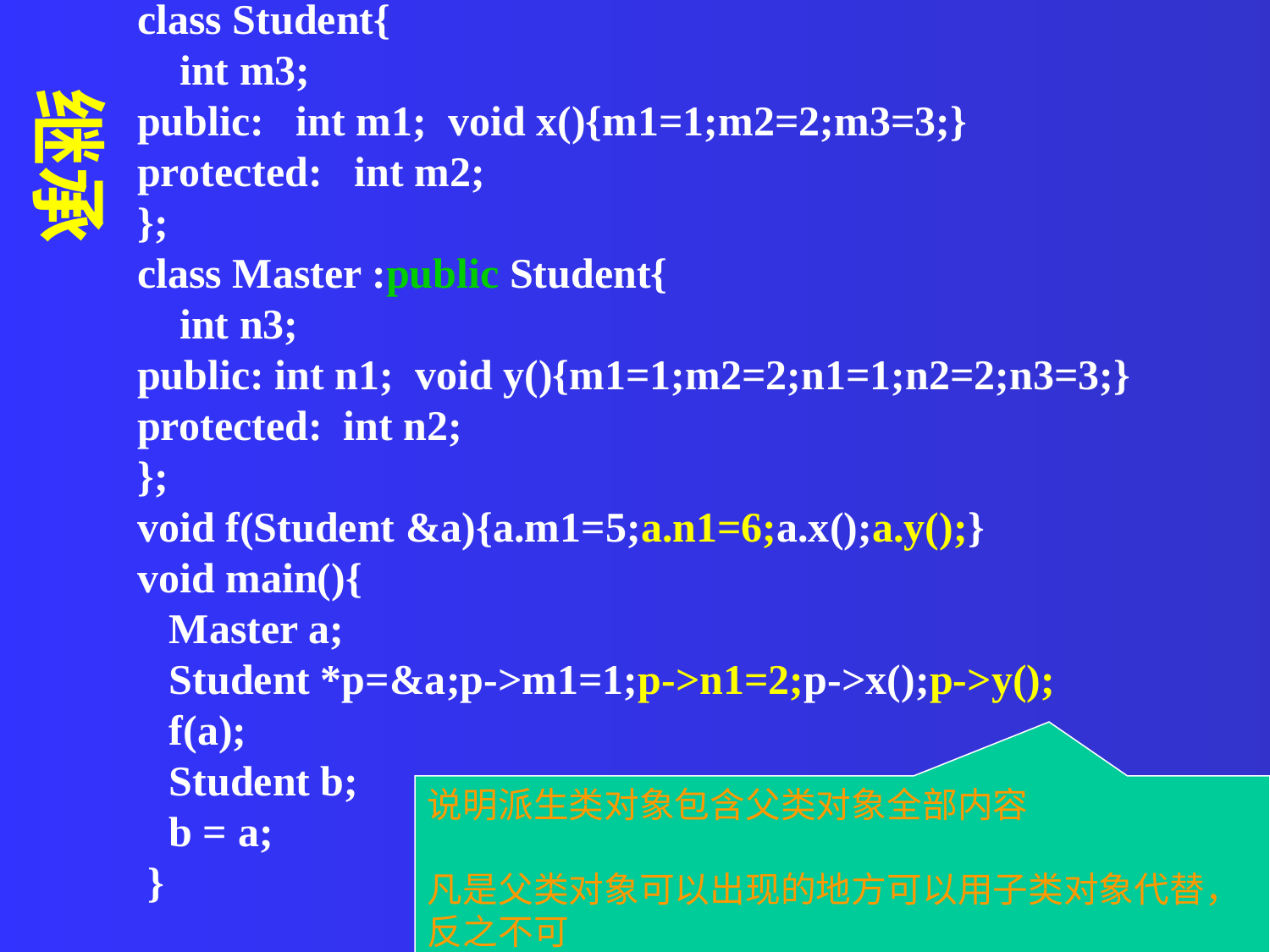

class Student{
    int m3;
public:   int m1;  void x(){m1=1;m2=2;m3=3;}
protected:   int m2;
};
class Master :public Student{
    int n3;
public: int n1;  void y(){m1=1;m2=2;n1=1;n2=2;n3=3;}
protected:  int n2;
};
void f(Student &a){a.m1=5;a.n1=6;a.x();a.y();}
void main(){
   Master a;
   Student *p=&a;p->m1=1;p->n1=2;p->x();p->y();
   f(a);
   Student b;
   b = a;
 }
继承
说明派生类对象包含父类对象全部内容

凡是父类对象可以出现的地方可以用子类对象代替，反之不可